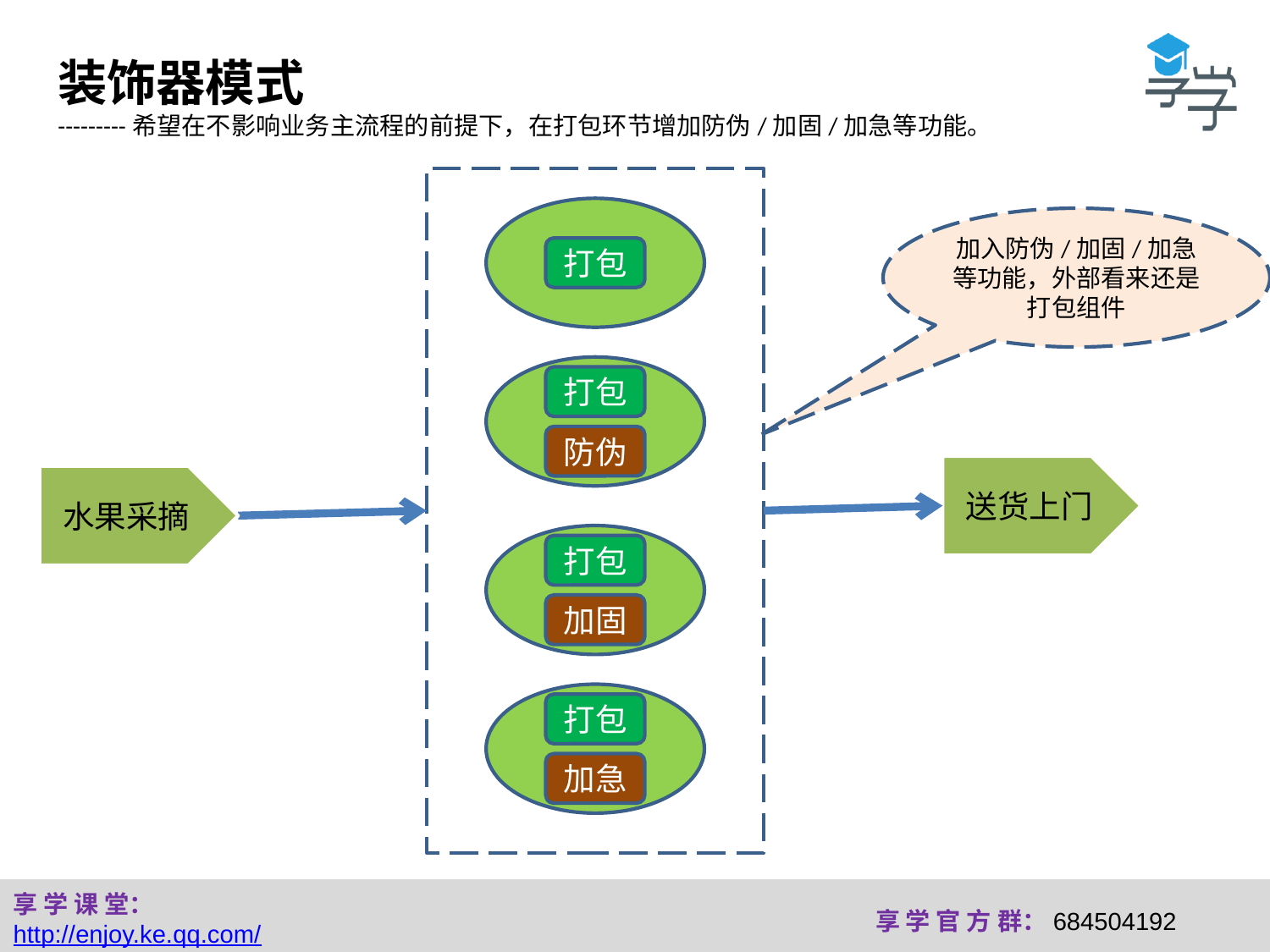

装饰器模式
---------希望在不影响业务主流程的前提下，在打包环节增加防伪/加固/加急等功能。

加入防伪/加固/加急等功能，外部看来还是打包组件
打包

打包
防伪
送货上门
水果采摘

打包
加固

打包
加急